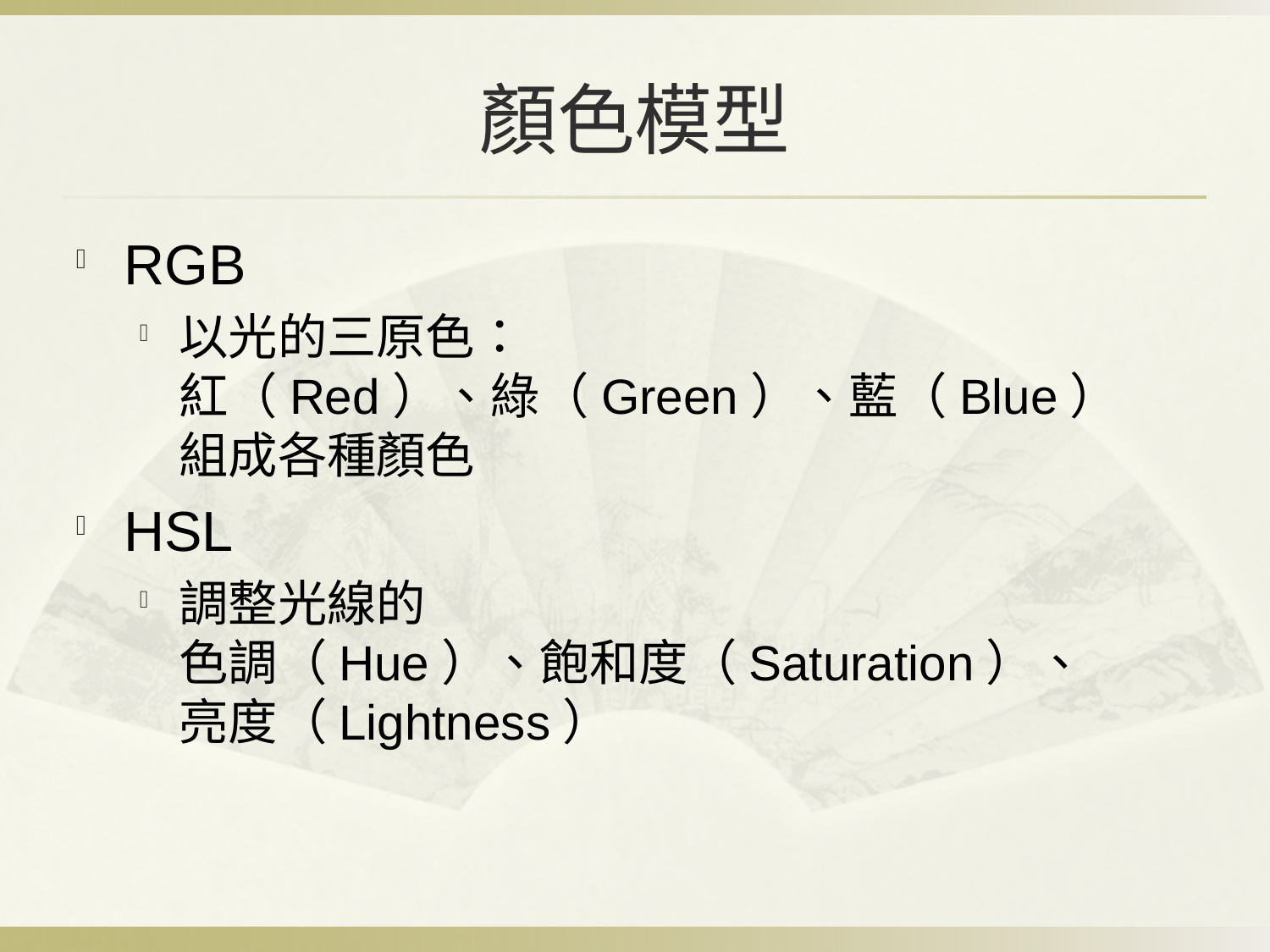

# 顏色模型
RGB
以光的三原色：
紅（Red）、綠（Green）、藍（Blue）
組成各種顏色
HSL
調整光線的
色調（Hue）、飽和度（Saturation）、
亮度（Lightness）